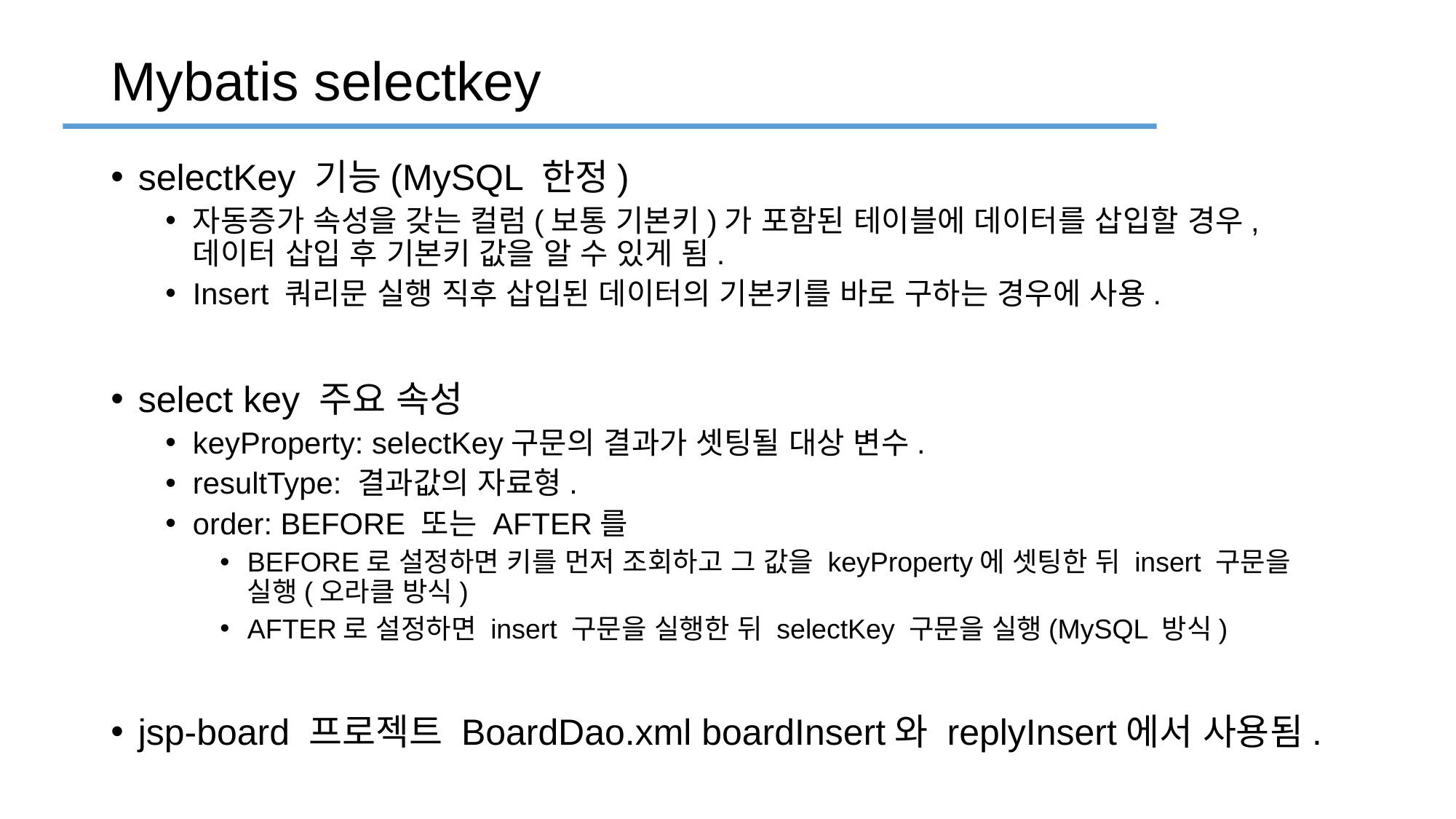

# Mybatis selectkey
selectKey 기능(MySQL 한정)
자동증가 속성을 갖는 컬럼(보통 기본키)가 포함된 테이블에 데이터를 삽입할 경우, 데이터 삽입 후 기본키 값을 알 수 있게 됨.
Insert 쿼리문 실행 직후 삽입된 데이터의 기본키를 바로 구하는 경우에 사용.

select key 주요 속성
keyProperty: selectKey구문의 결과가 셋팅될 대상 변수.
resultType: 결과값의 자료형.
order: BEFORE 또는 AFTER를
BEFORE로 설정하면 키를 먼저 조회하고 그 값을 keyProperty에 셋팅한 뒤 insert 구문을 실행(오라클 방식)
AFTER로 설정하면 insert 구문을 실행한 뒤 selectKey 구문을 실행(MySQL 방식)

jsp-board 프로젝트 BoardDao.xml boardInsert와 replyInsert에서 사용됨.